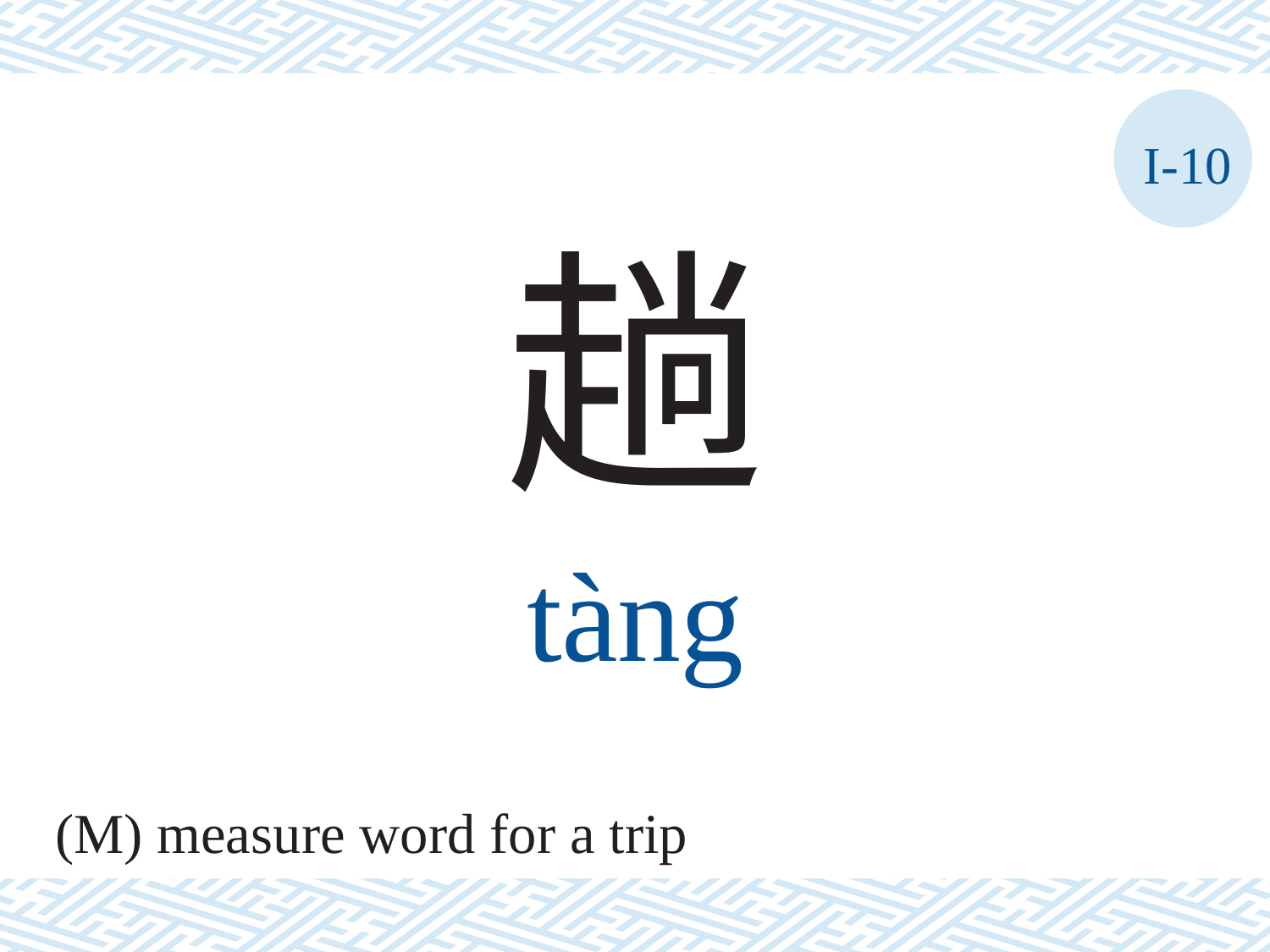

I-10
趟
tàng
(M) measure word for a trip